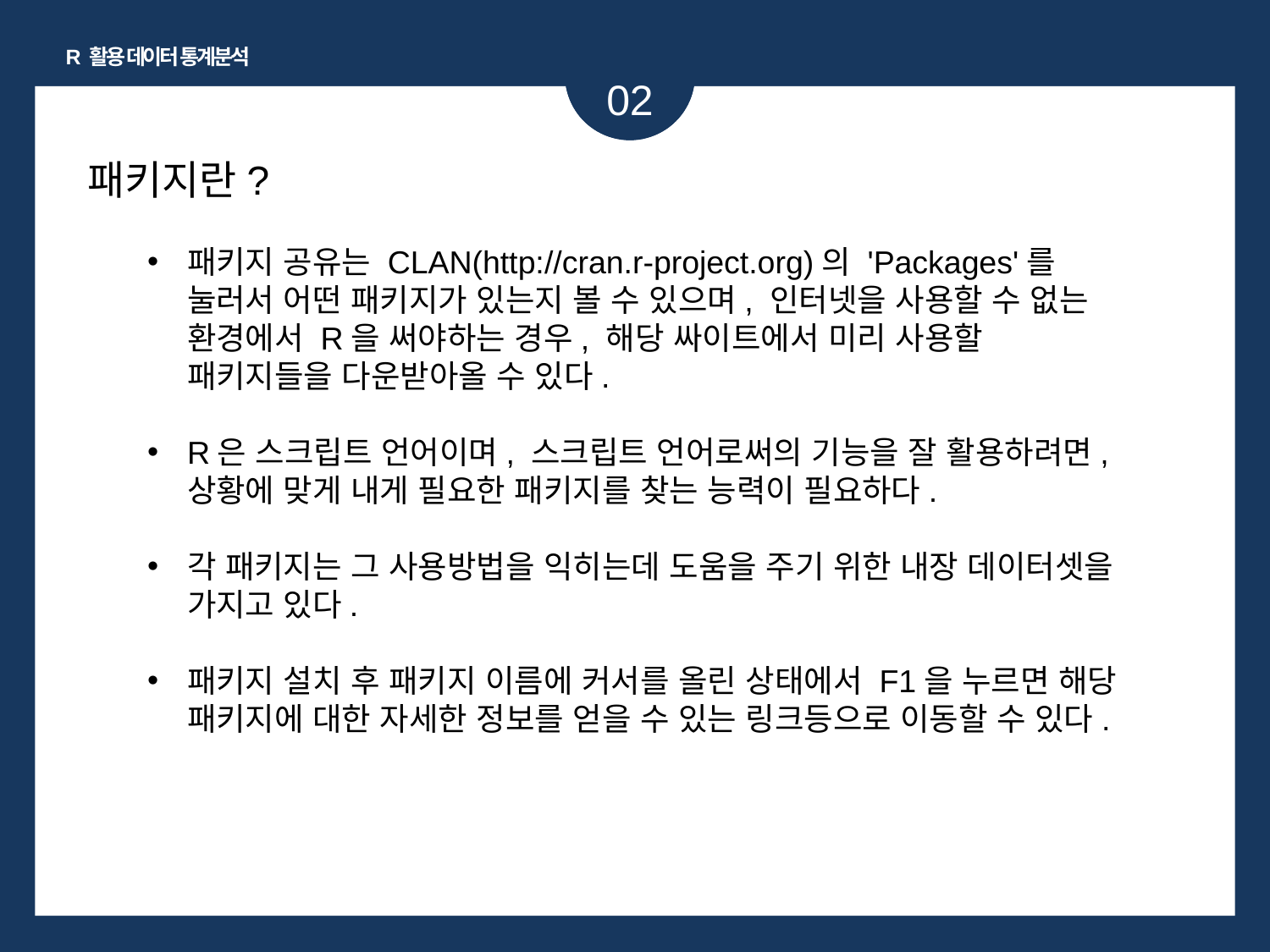

R 활용 데이터 통계분석
02
패키지란?
패키지 공유는 CLAN(http://cran.r-project.org)의 'Packages'를 눌러서 어떤 패키지가 있는지 볼 수 있으며, 인터넷을 사용할 수 없는 환경에서 R을 써야하는 경우, 해당 싸이트에서 미리 사용할 패키지들을 다운받아올 수 있다.

R은 스크립트 언어이며, 스크립트 언어로써의 기능을 잘 활용하려면, 상황에 맞게 내게 필요한 패키지를 찾는 능력이 필요하다.

각 패키지는 그 사용방법을 익히는데 도움을 주기 위한 내장 데이터셋을 가지고 있다.

패키지 설치 후 패키지 이름에 커서를 올린 상태에서 F1을 누르면 해당 패키지에 대한 자세한 정보를 얻을 수 있는 링크등으로 이동할 수 있다.